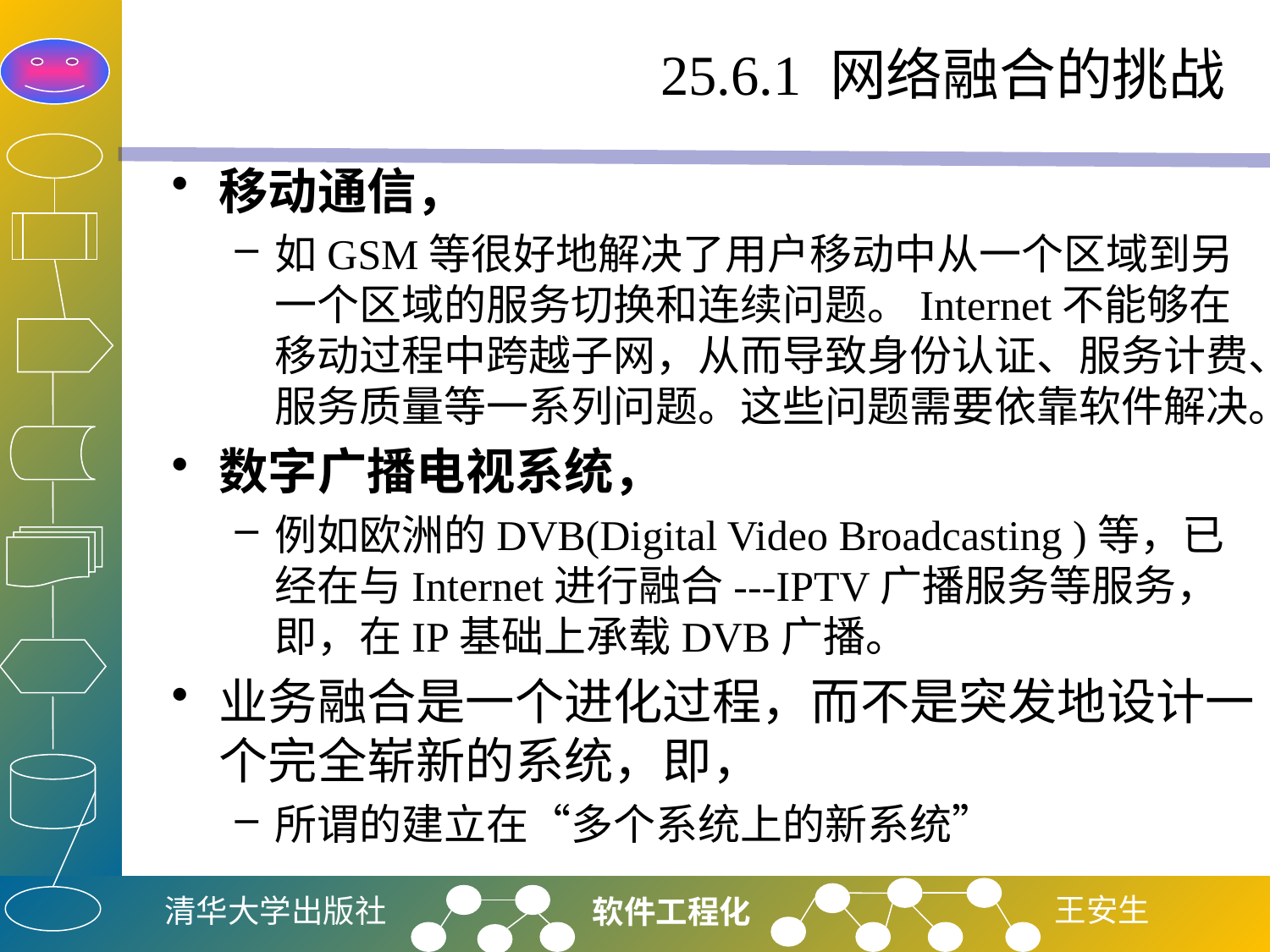

# 25.6.1 网络融合的挑战
移动通信，
如GSM等很好地解决了用户移动中从一个区域到另一个区域的服务切换和连续问题。Internet不能够在移动过程中跨越子网，从而导致身份认证、服务计费、服务质量等一系列问题。这些问题需要依靠软件解决。
数字广播电视系统，
例如欧洲的DVB(Digital Video Broadcasting )等，已经在与Internet进行融合---IPTV广播服务等服务，即，在IP基础上承载DVB广播。
业务融合是一个进化过程，而不是突发地设计一个完全崭新的系统，即，
所谓的建立在“多个系统上的新系统”